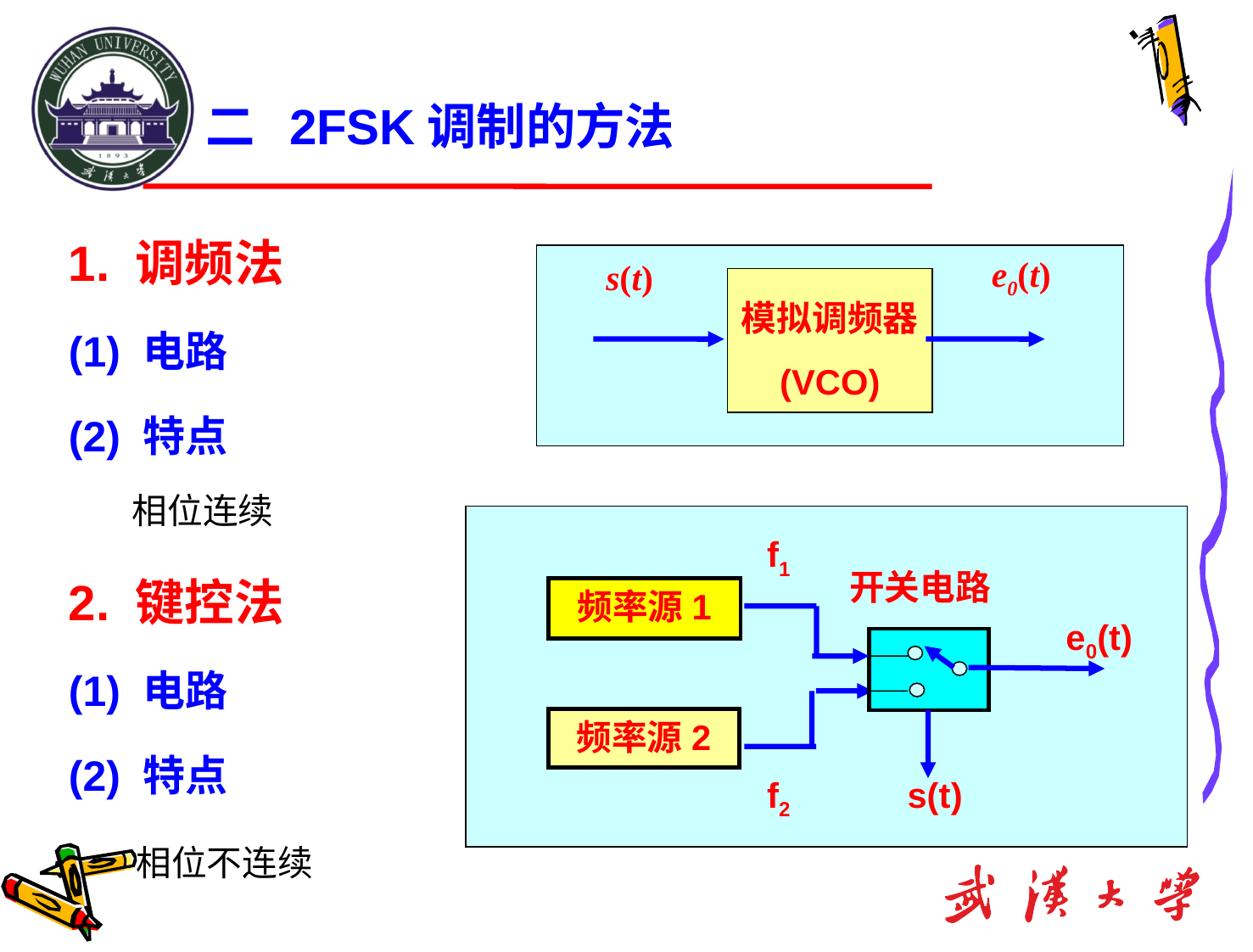

二  2FSK调制的方法
1. 调频法
(1) 电路
(2) 特点
       相位连续
2. 键控法
(1) 电路
(2) 特点
      相位不连续

e0(t)
s(t)
模拟调频器
(VCO)

f1
开关电路
频率源1

e0(t)

频率源2

f2
s(t)